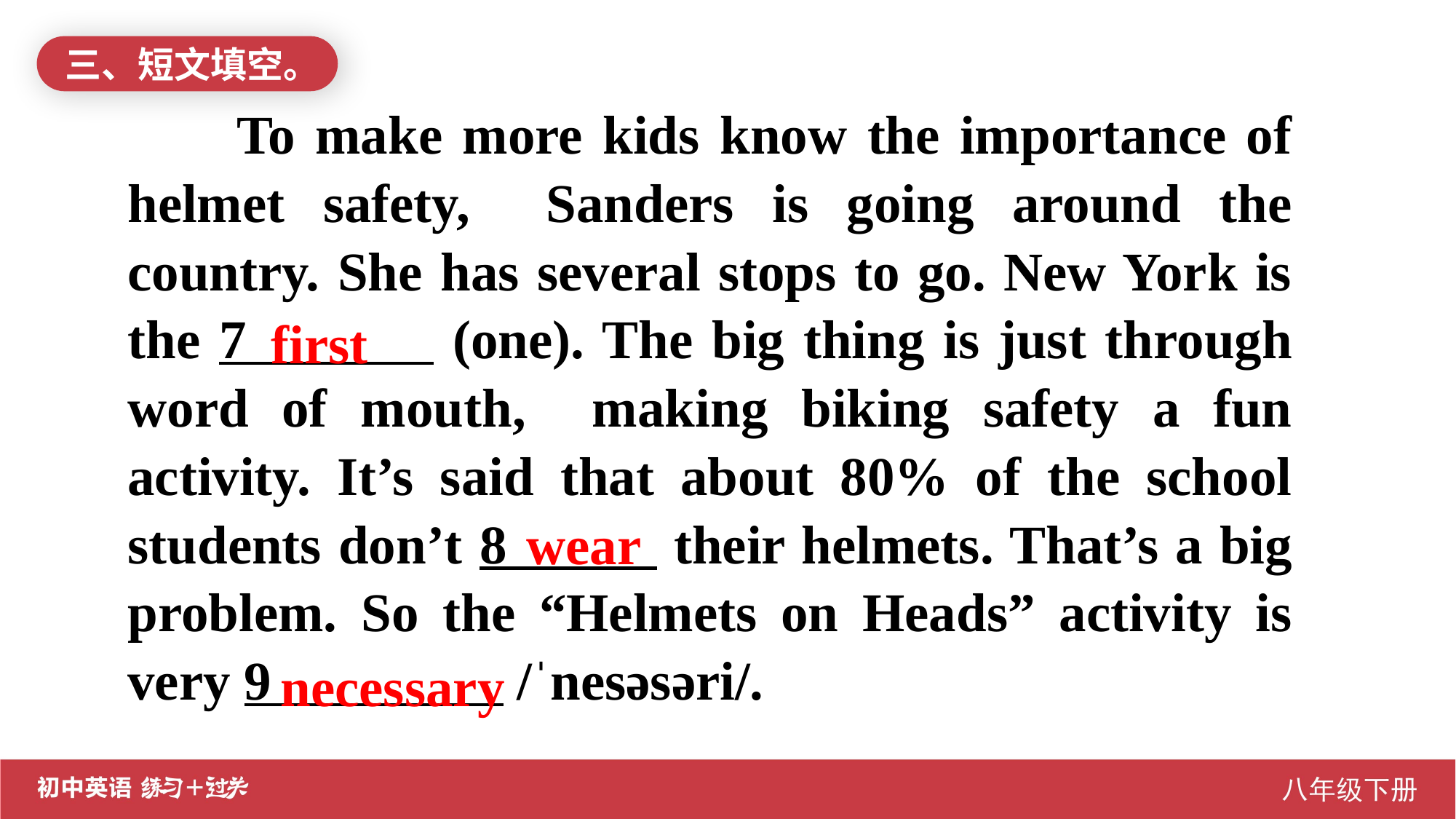

三、短文填空。
To make more kids know the importance of helmet safety,  Sanders is going around the country. She has several stops to go. New York is the 7           (one). The big thing is just through word of mouth,  making biking safety a fun activity. It’s said that about 80% of the school students don’t 8          their helmets. That’s a big problem. So the “Helmets on Heads” activity is very 9                  /ˈnesəsəri/.

first
wear
necessary